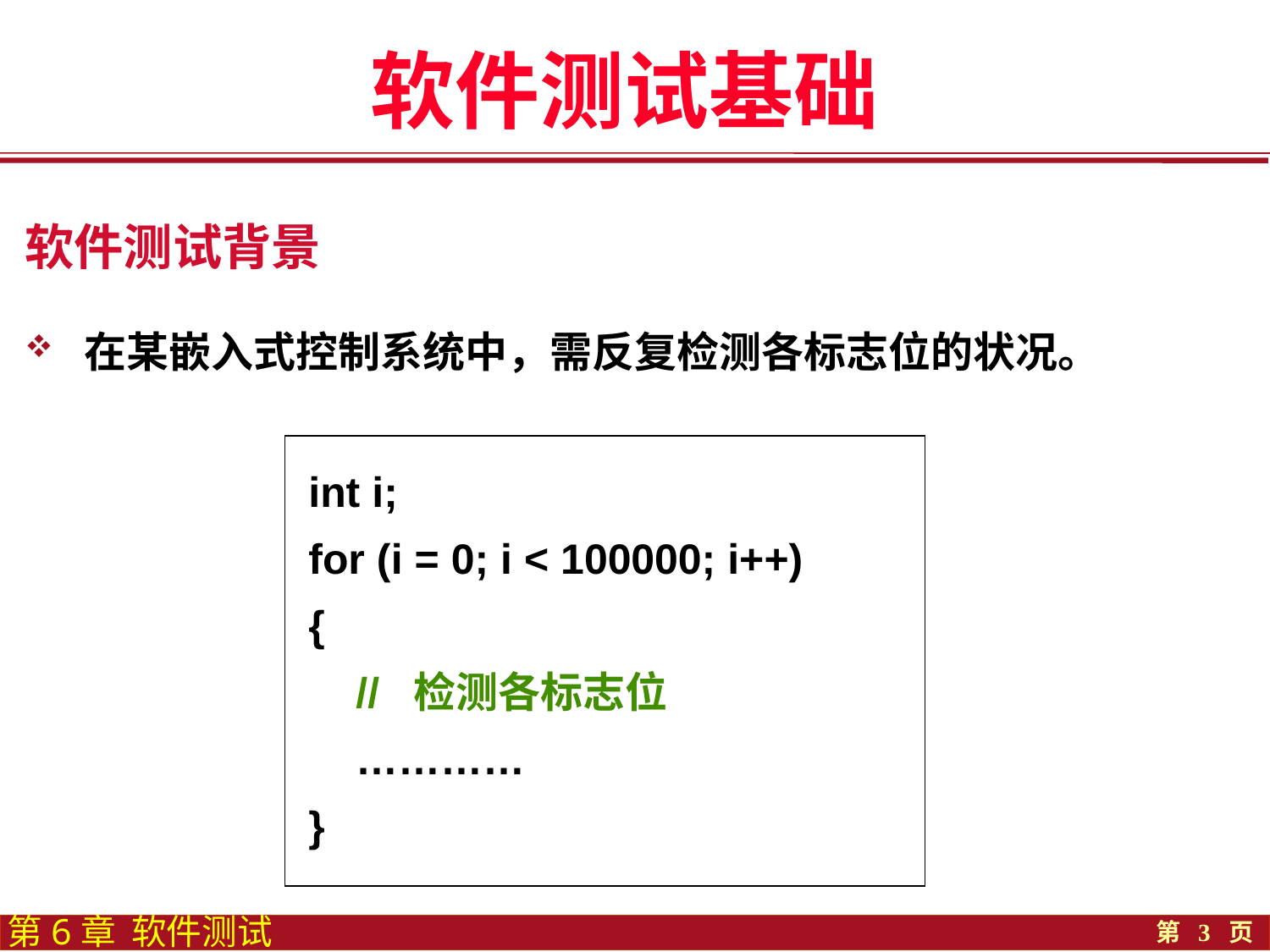

软件测试基础
软件测试背景
 在某嵌入式控制系统中，需反复检测各标志位的状况。
  int i;
  for (i = 0; i < 100000; i++)
  {
      //  检测各标志位
      …………
  }